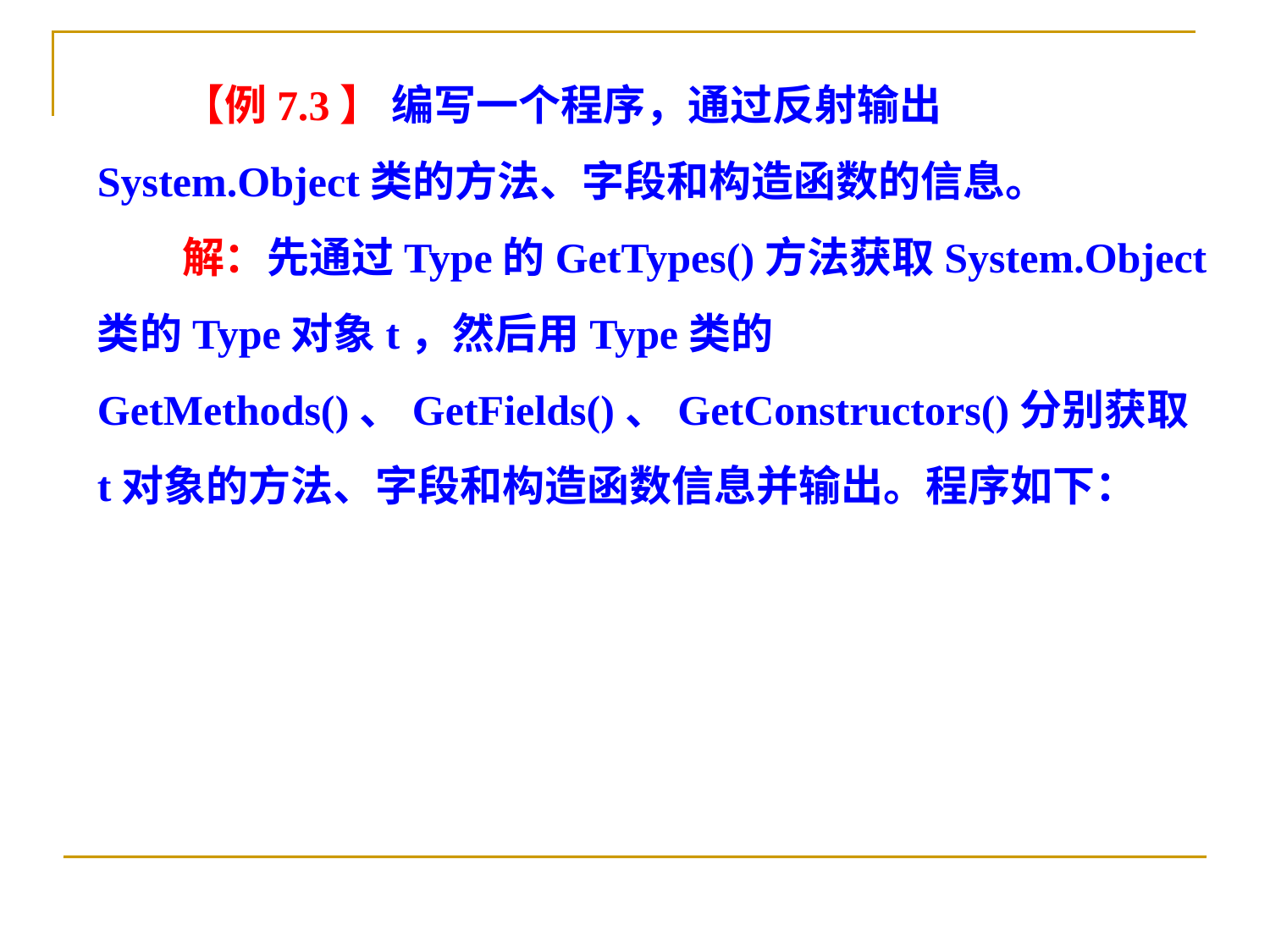

【例7.3】 编写一个程序，通过反射输出System.Object类的方法、字段和构造函数的信息。
　　解：先通过Type的GetTypes()方法获取System.Object类的Type对象t，然后用Type类的GetMethods()、GetFields()、GetConstructors()分别获取t对象的方法、字段和构造函数信息并输出。程序如下：